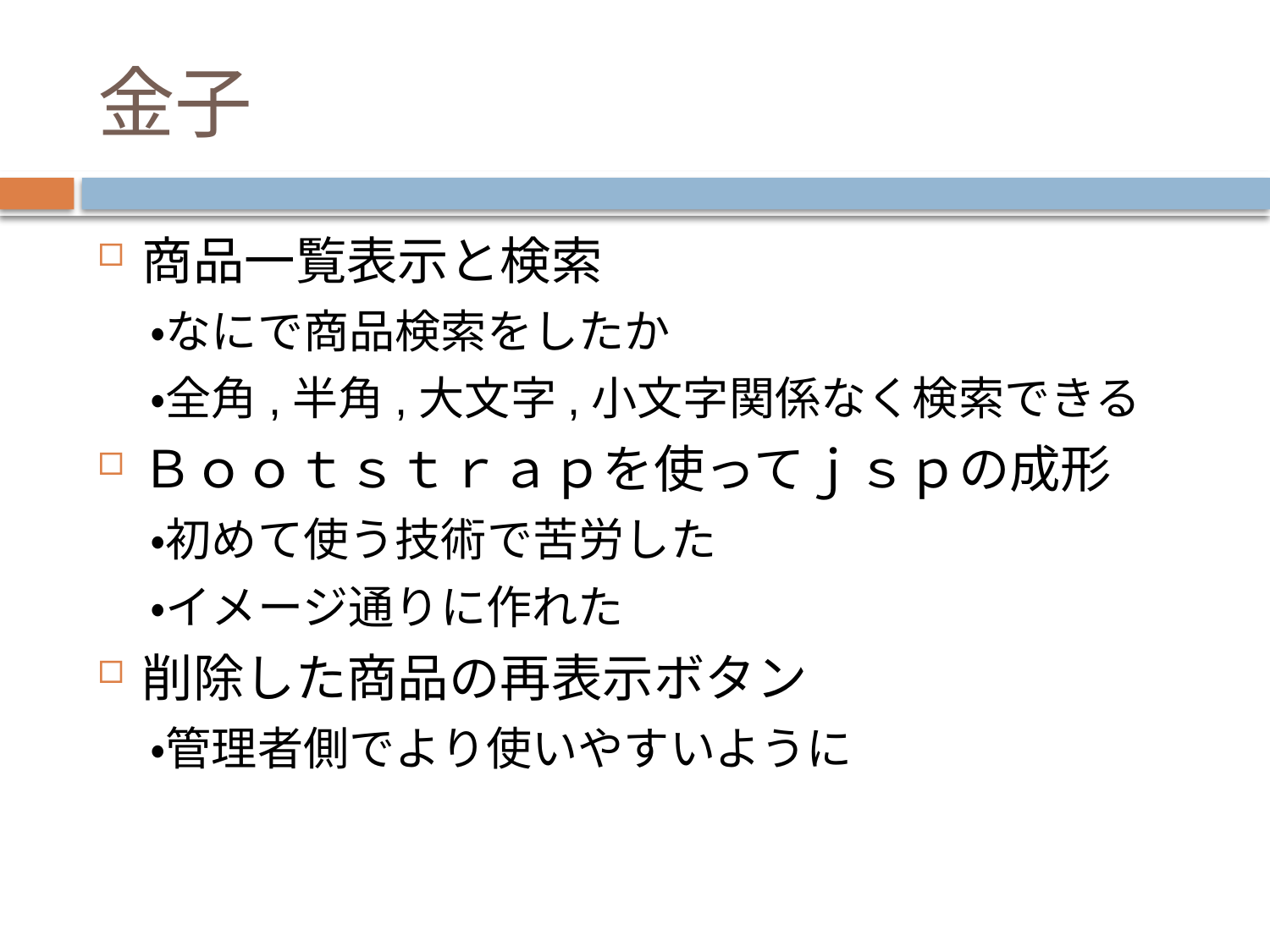

# 金子
商品一覧表示と検索
    ・なにで商品検索をしたか
    ・全角,半角,大文字,小文字関係なく検索できる
Ｂｏｏｔｓｔｒａｐを使ってｊｓｐの成形
    ・初めて使う技術で苦労した
    ・イメージ通りに作れた
削除した商品の再表示ボタン
    ・管理者側でより使いやすいように